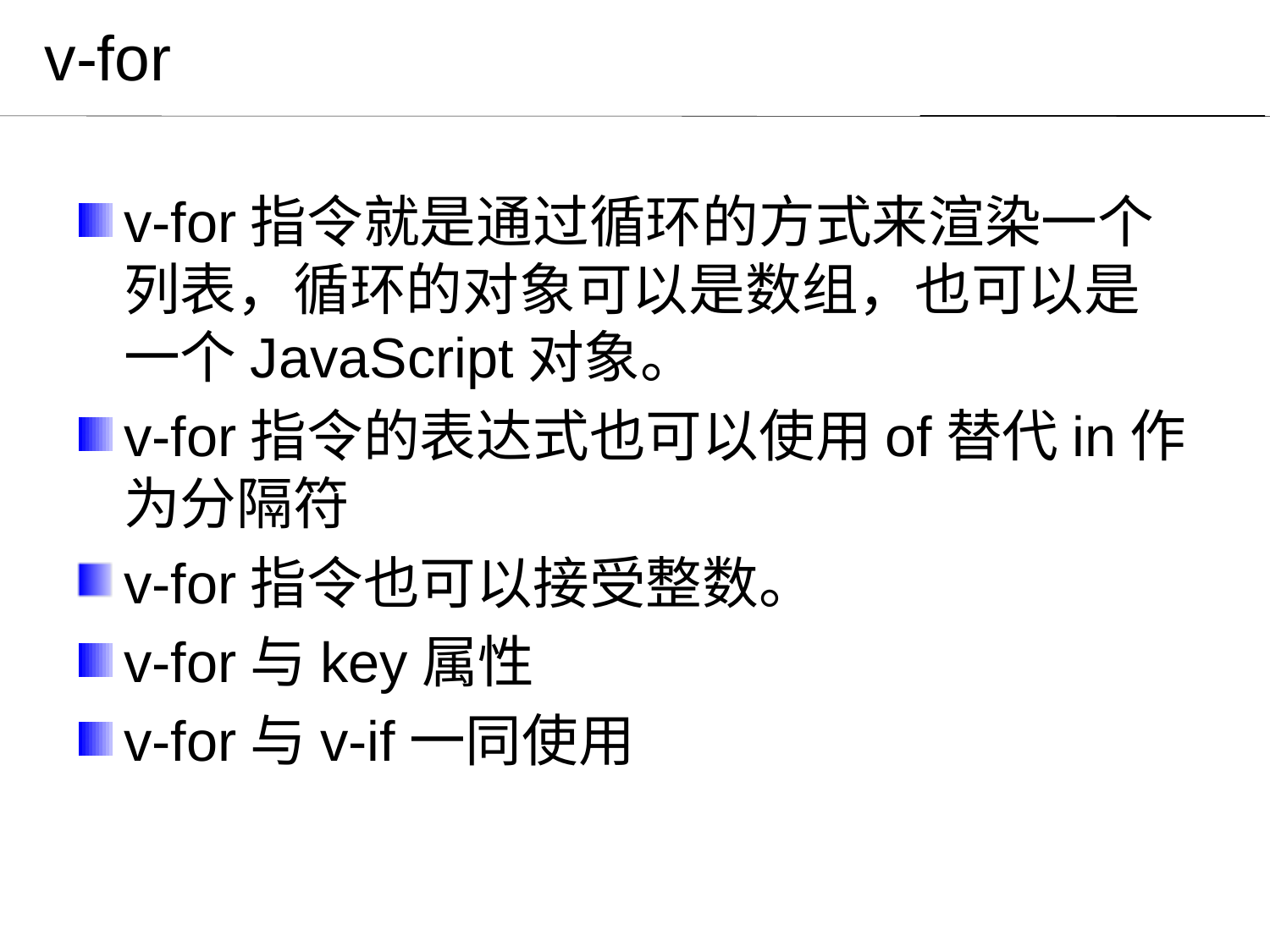

# v-for
v-for指令就是通过循环的方式来渲染一个列表，循环的对象可以是数组，也可以是一个JavaScript对象。
v-for指令的表达式也可以使用of替代in作为分隔符
v-for指令也可以接受整数。
v-for与key属性
v-for与v-if一同使用